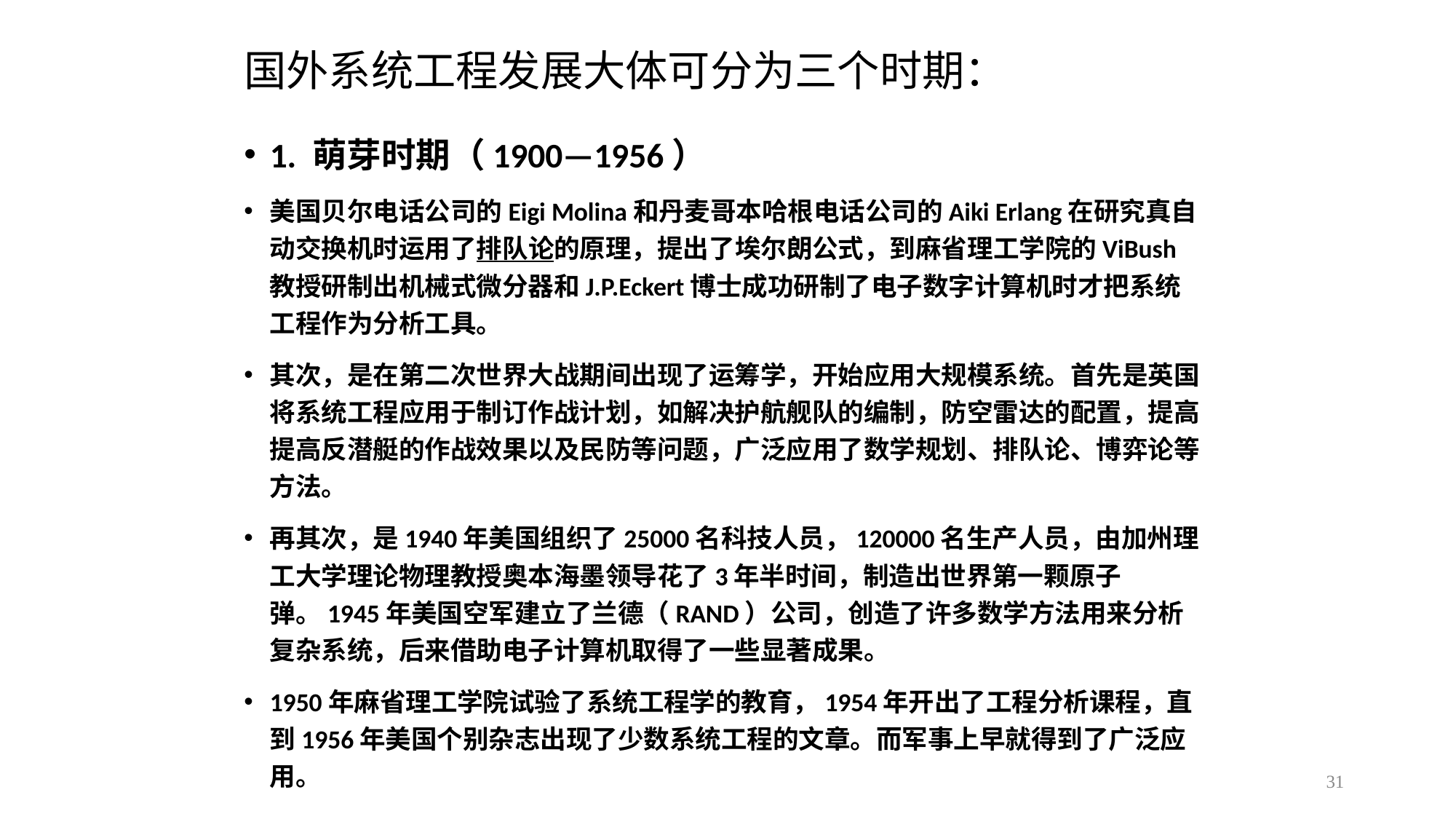

# 国外系统工程发展大体可分为三个时期：
1. 萌芽时期（1900—1956）
美国贝尔电话公司的Eigi Molina和丹麦哥本哈根电话公司的Aiki Erlang在研究真自动交换机时运用了排队论的原理，提出了埃尔朗公式，到麻省理工学院的ViBush教授研制出机械式微分器和J.P.Eckert博士成功研制了电子数字计算机时才把系统工程作为分析工具。
其次，是在第二次世界大战期间出现了运筹学，开始应用大规模系统。首先是英国将系统工程应用于制订作战计划，如解决护航舰队的编制，防空雷达的配置，提高提高反潜艇的作战效果以及民防等问题，广泛应用了数学规划、排队论、博弈论等方法。
再其次，是1940年美国组织了25000名科技人员，120000名生产人员，由加州理工大学理论物理教授奥本海墨领导花了3年半时间，制造出世界第一颗原子弹。1945年美国空军建立了兰德（RAND）公司，创造了许多数学方法用来分析复杂系统，后来借助电子计算机取得了一些显著成果。
1950年麻省理工学院试验了系统工程学的教育，1954年开出了工程分析课程，直到1956年美国个别杂志出现了少数系统工程的文章。而军事上早就得到了广泛应用。
31